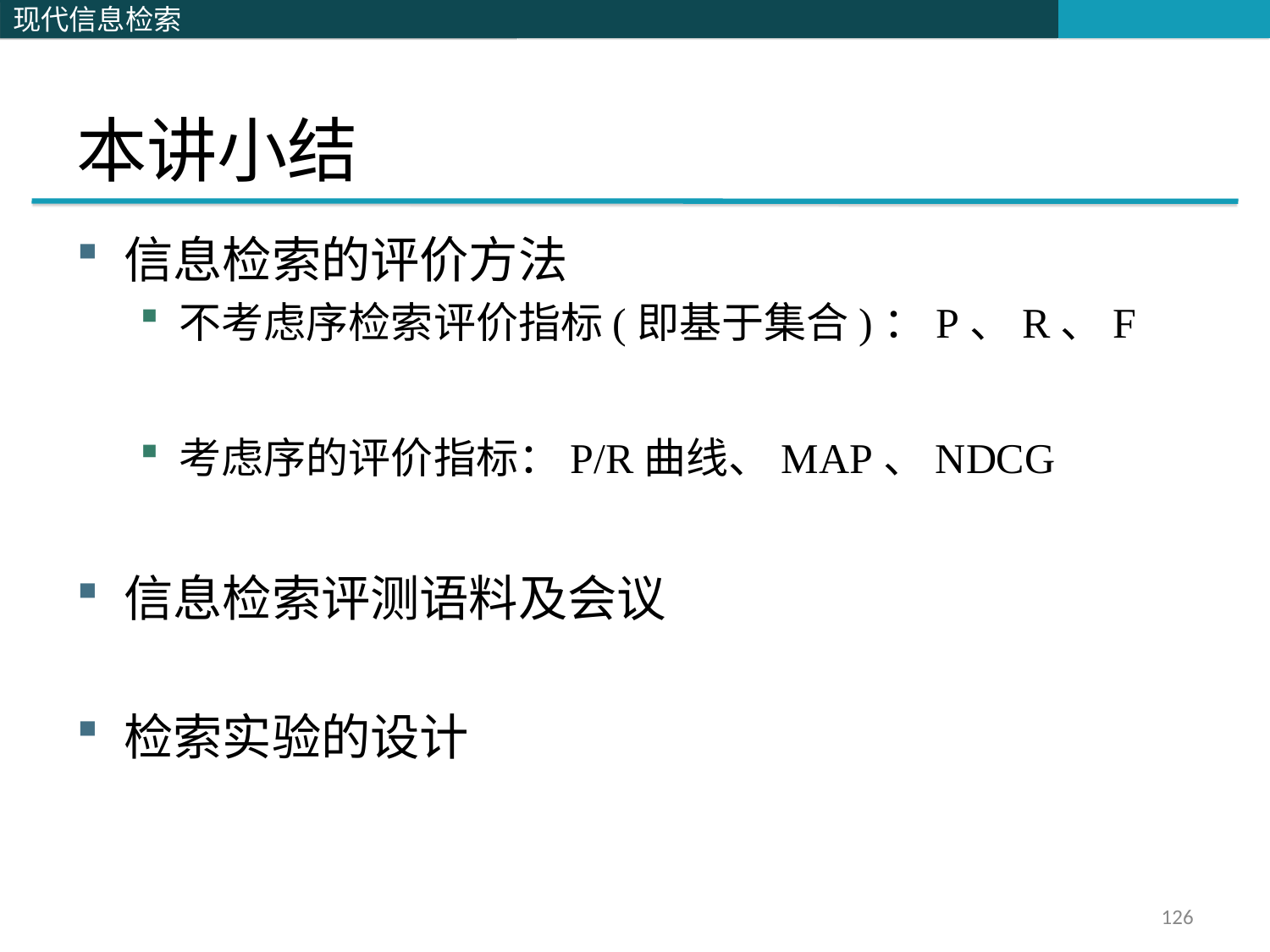

# 本讲小结
信息检索的评价方法
不考虑序检索评价指标(即基于集合)：P、R、F

考虑序的评价指标：P/R曲线、MAP、NDCG

信息检索评测语料及会议

检索实验的设计
126